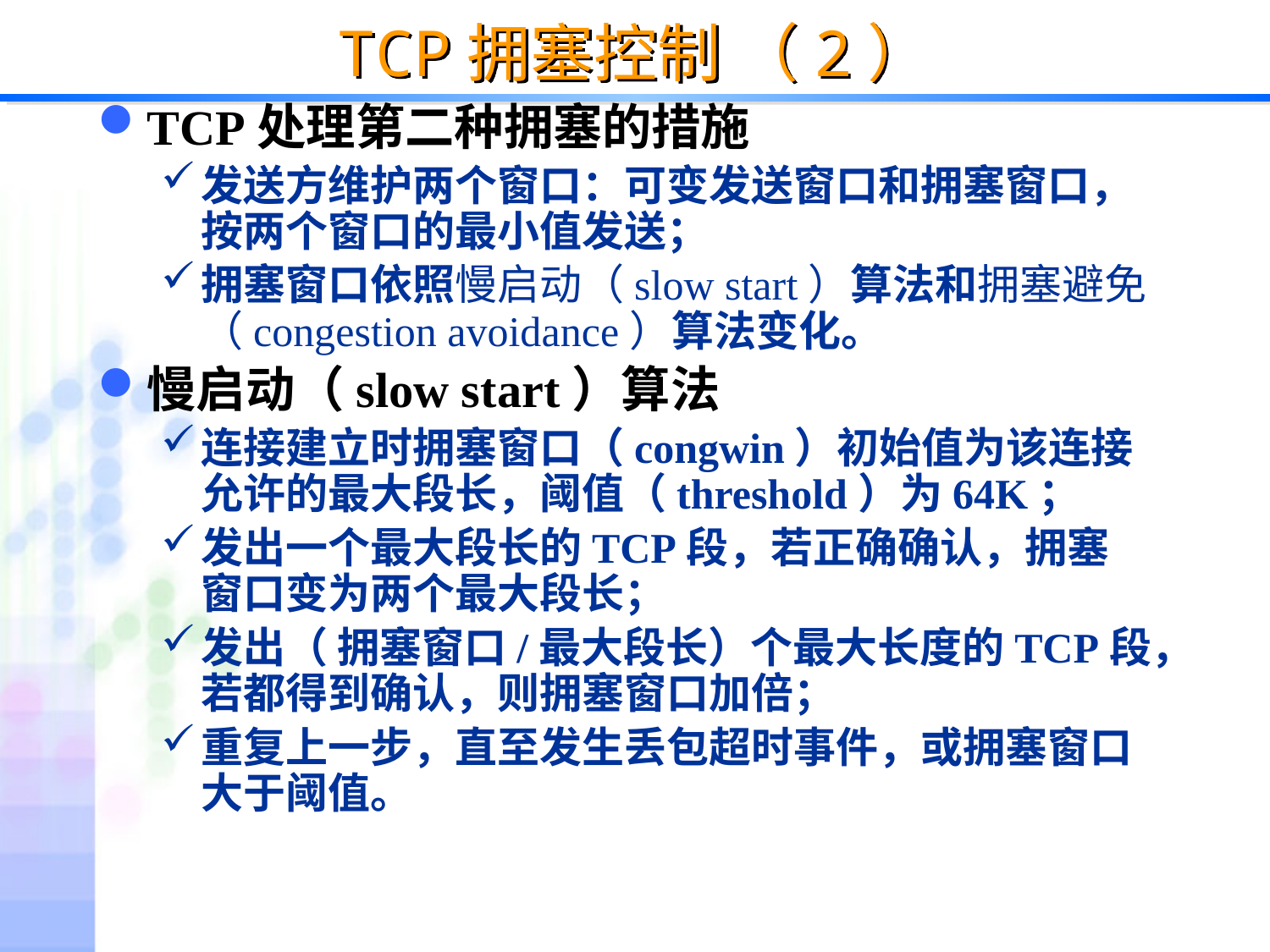

# TCP拥塞控制 （2）
TCP处理第二种拥塞的措施
发送方维护两个窗口：可变发送窗口和拥塞窗口，按两个窗口的最小值发送；
拥塞窗口依照慢启动（slow start）算法和拥塞避免（congestion avoidance）算法变化。
慢启动（slow start）算法
连接建立时拥塞窗口（congwin）初始值为该连接允许的最大段长，阈值（threshold）为64K；
发出一个最大段长的TCP段，若正确确认，拥塞窗口变为两个最大段长；
发出（ 拥塞窗口/最大段长）个最大长度的TCP段，若都得到确认，则拥塞窗口加倍；
重复上一步，直至发生丢包超时事件，或拥塞窗口大于阈值。